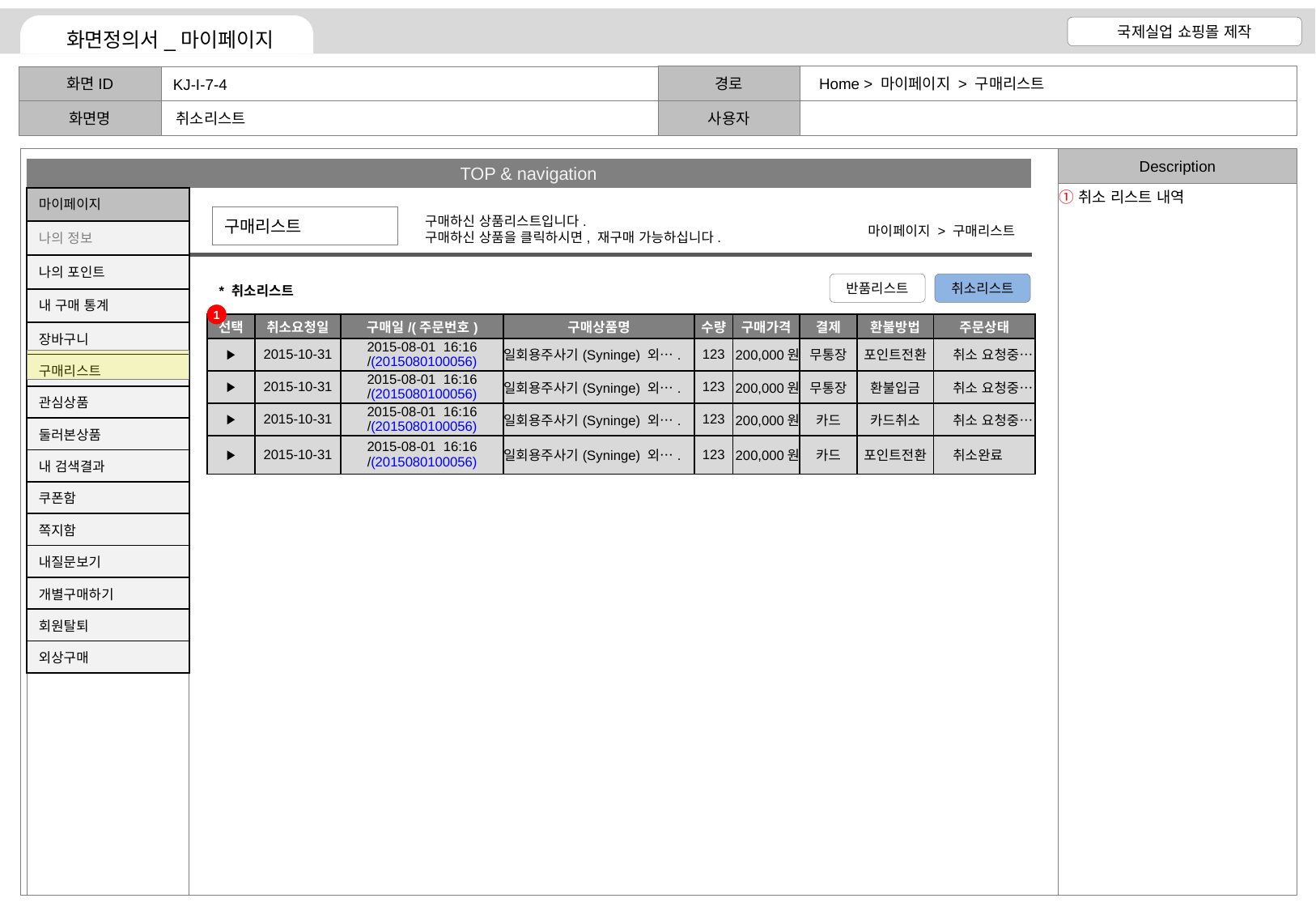

Home > 마이페이지 > 구매리스트
KJ-I-7-4
취소리스트
취소 리스트 내역
구매리스트
구매하신 상품리스트입니다.
구매하신 상품을 클릭하시면, 재구매 가능하십니다.
마이페이지 > 구매리스트
반품리스트
취소리스트
* 취소리스트
1
| 선택 | 취소요청일 | 구매일/(주문번호) | 구매상품명 | 수량 | 구매가격 | 결제 | 환불방법 | 주문상태 |
| --- | --- | --- | --- | --- | --- | --- | --- | --- |
| ▶ | 2015-10-31 | 2015-08-01 16:16 /(2015080100056) | 일회용주사기(Syninge) 외…. | 123 | 200,000원 | 무통장 | 포인트전환 | 취소 요청중… |
| ▶ | 2015-10-31 | 2015-08-01 16:16 /(2015080100056) | 일회용주사기(Syninge) 외…. | 123 | 200,000원 | 무통장 | 환불입금 | 취소 요청중… |
| ▶ | 2015-10-31 | 2015-08-01 16:16 /(2015080100056) | 일회용주사기(Syninge) 외…. | 123 | 200,000원 | 카드 | 카드취소 | 취소 요청중… |
| ▶ | 2015-10-31 | 2015-08-01 16:16 /(2015080100056) | 일회용주사기(Syninge) 외…. | 123 | 200,000원 | 카드 | 포인트전환 | 취소완료 |